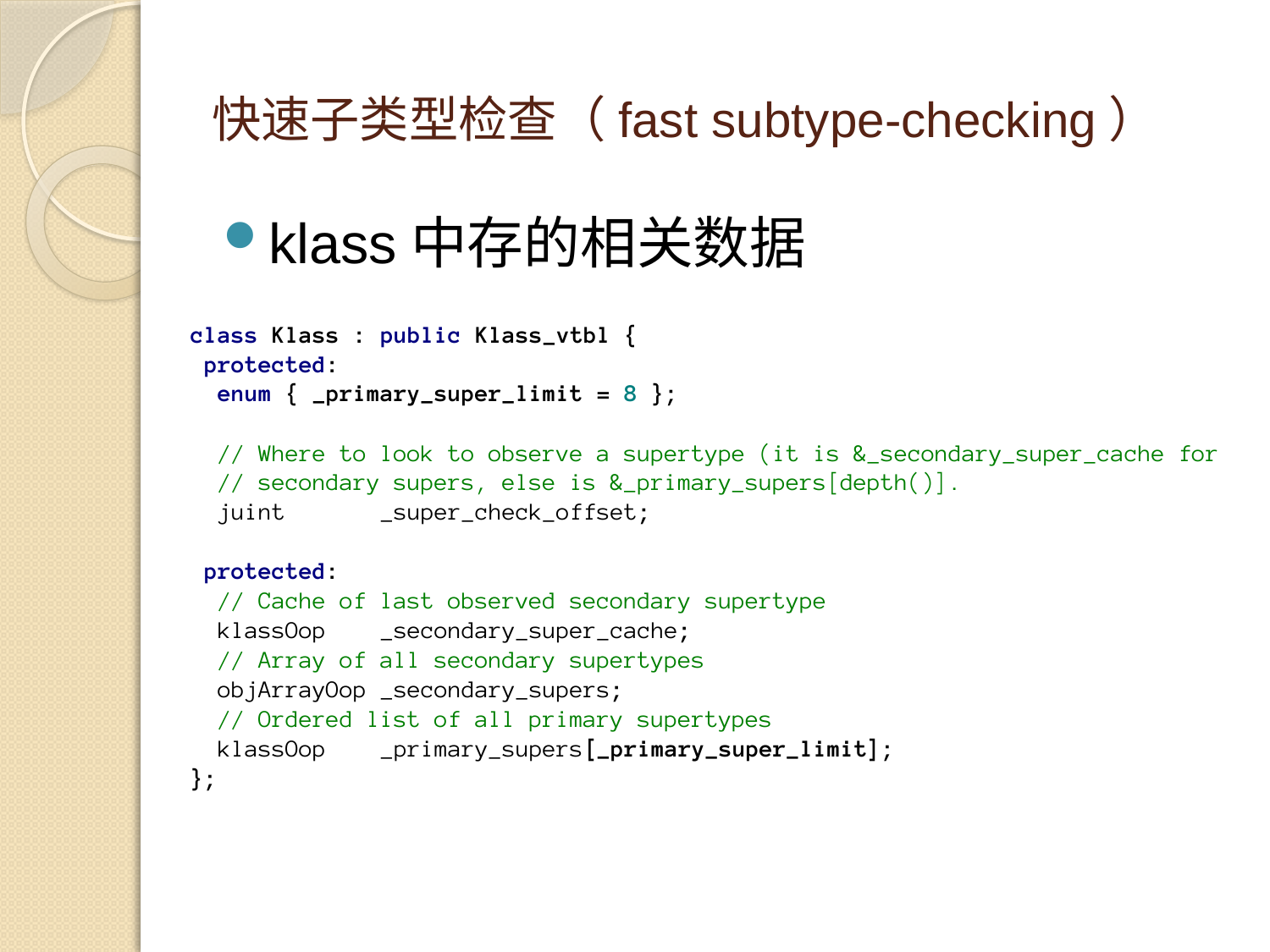

# 快速子类型检查（fast subtype-checking）
klass中存的相关数据
class Klass : public Klass_vtbl {
 protected:
  enum { _primary_super_limit = 8 };

  // Where to look to observe a supertype (it is &_secondary_super_cache for
  // secondary supers, else is &_primary_supers[depth()].
  juint       _super_check_offset;

 protected:
  // Cache of last observed secondary supertype
  klassOop    _secondary_super_cache;
  // Array of all secondary supertypes
  objArrayOop _secondary_supers;
  // Ordered list of all primary supertypes
  klassOop    _primary_supers[_primary_super_limit];
};